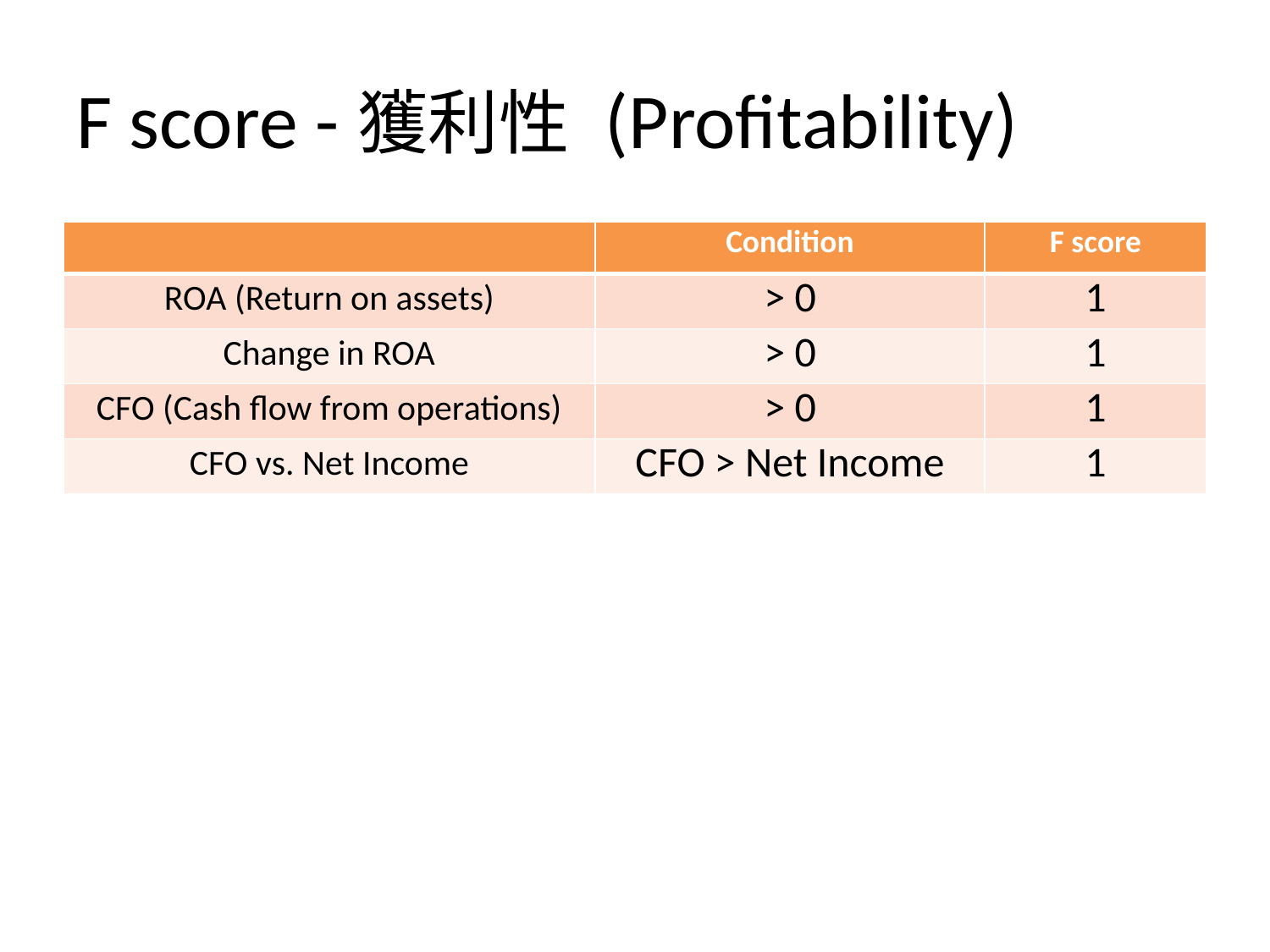

# F score -獲利性 (Profitability)
|  | Condition | F score |
| --- | --- | --- |
| ROA (Return on assets) | > 0 | 1 |
| Change in ROA | > 0 | 1 |
| CFO (Cash flow from operations) | > 0 | 1 |
| CFO vs. Net Income | CFO > Net Income | 1 |